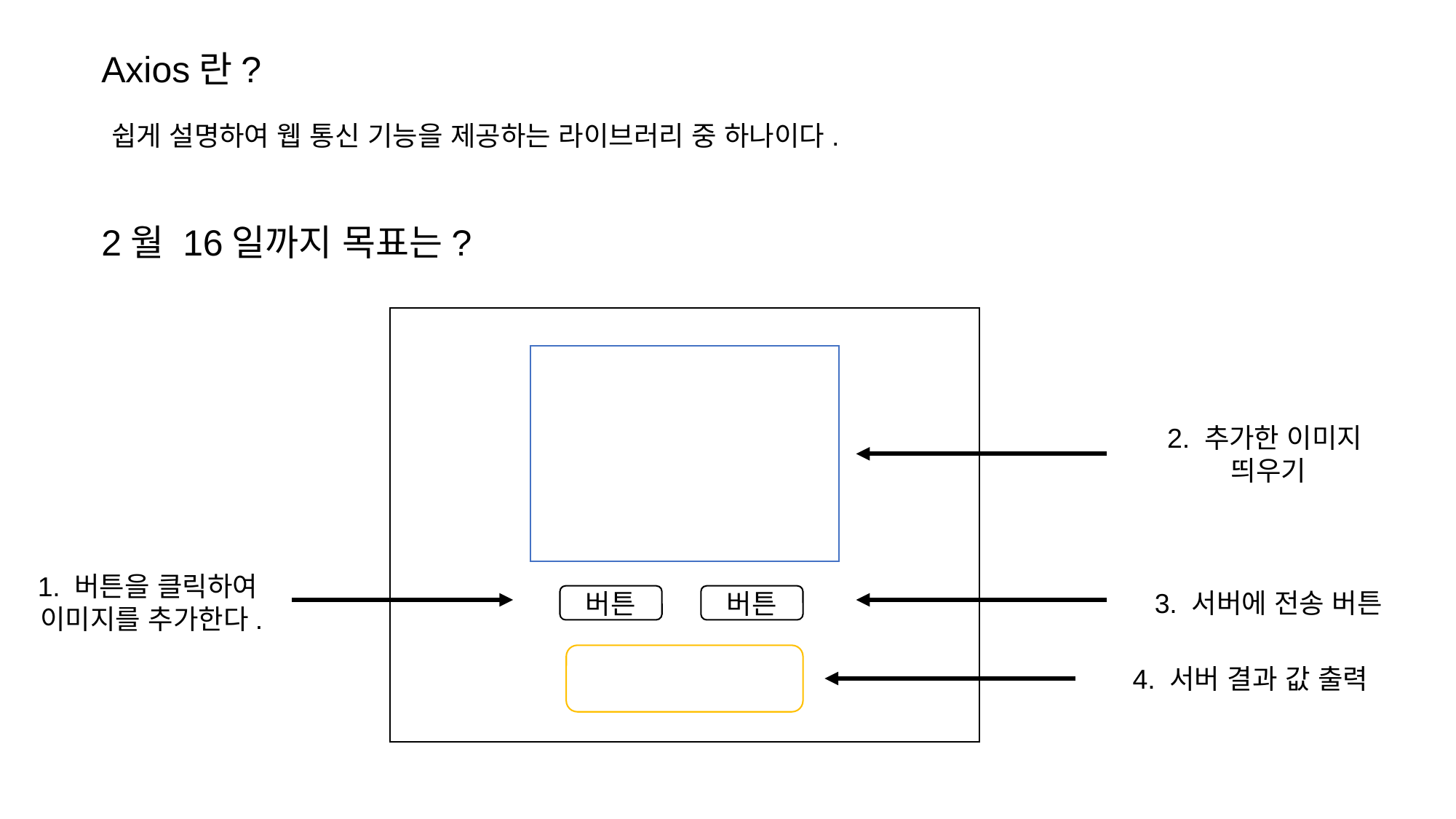

Axios란?
쉽게 설명하여 웹 통신 기능을 제공하는 라이브러리 중 하나이다.
2월 16일까지 목표는?

2. 추가한 이미지
띄우기
1. 버튼을 클릭하여  이미지를 추가한다.
3. 서버에 전송 버튼
버튼
버튼

4. 서버 결과 값 출력